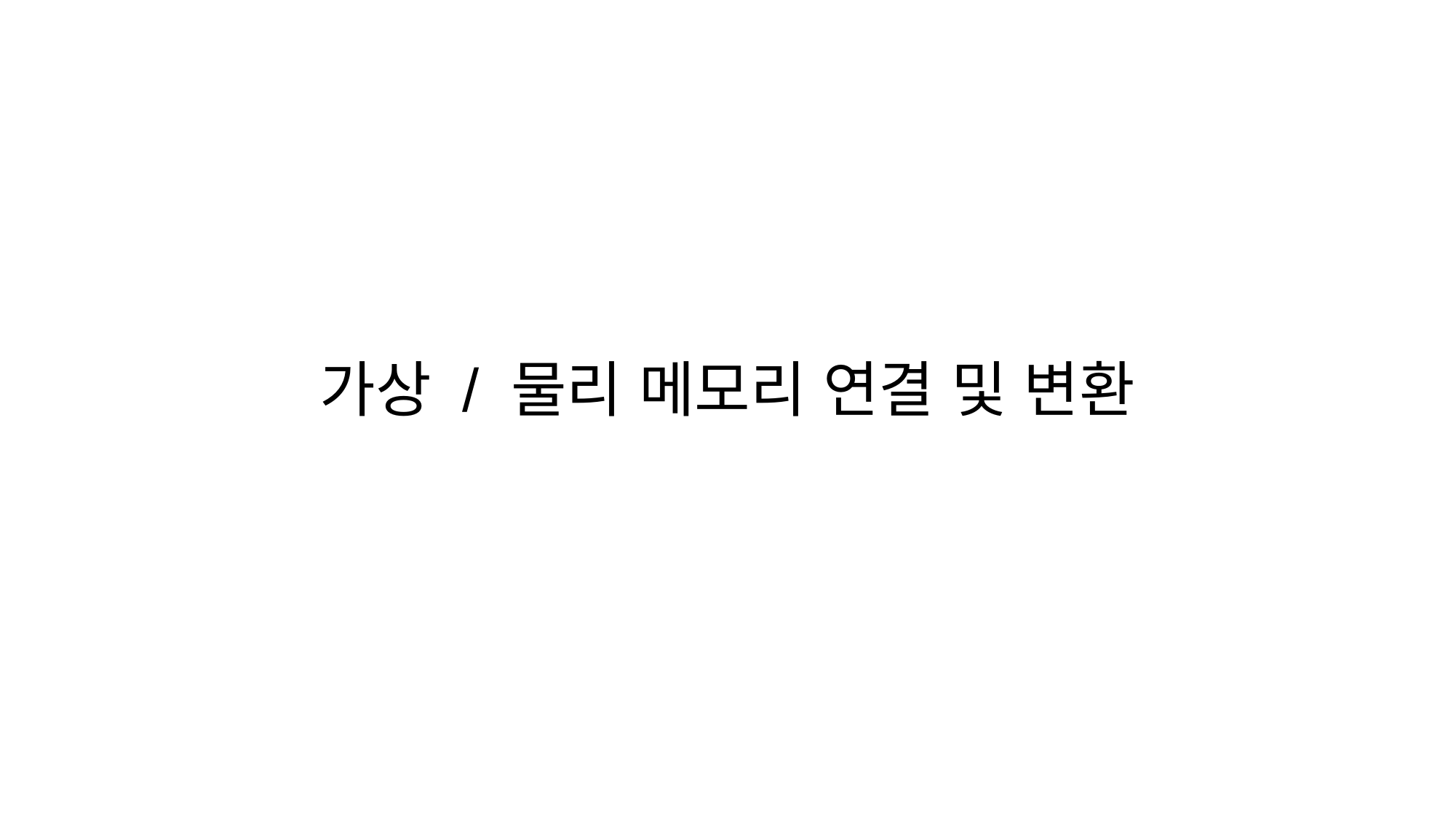

# 가상 / 물리 메모리 연결 및 변환